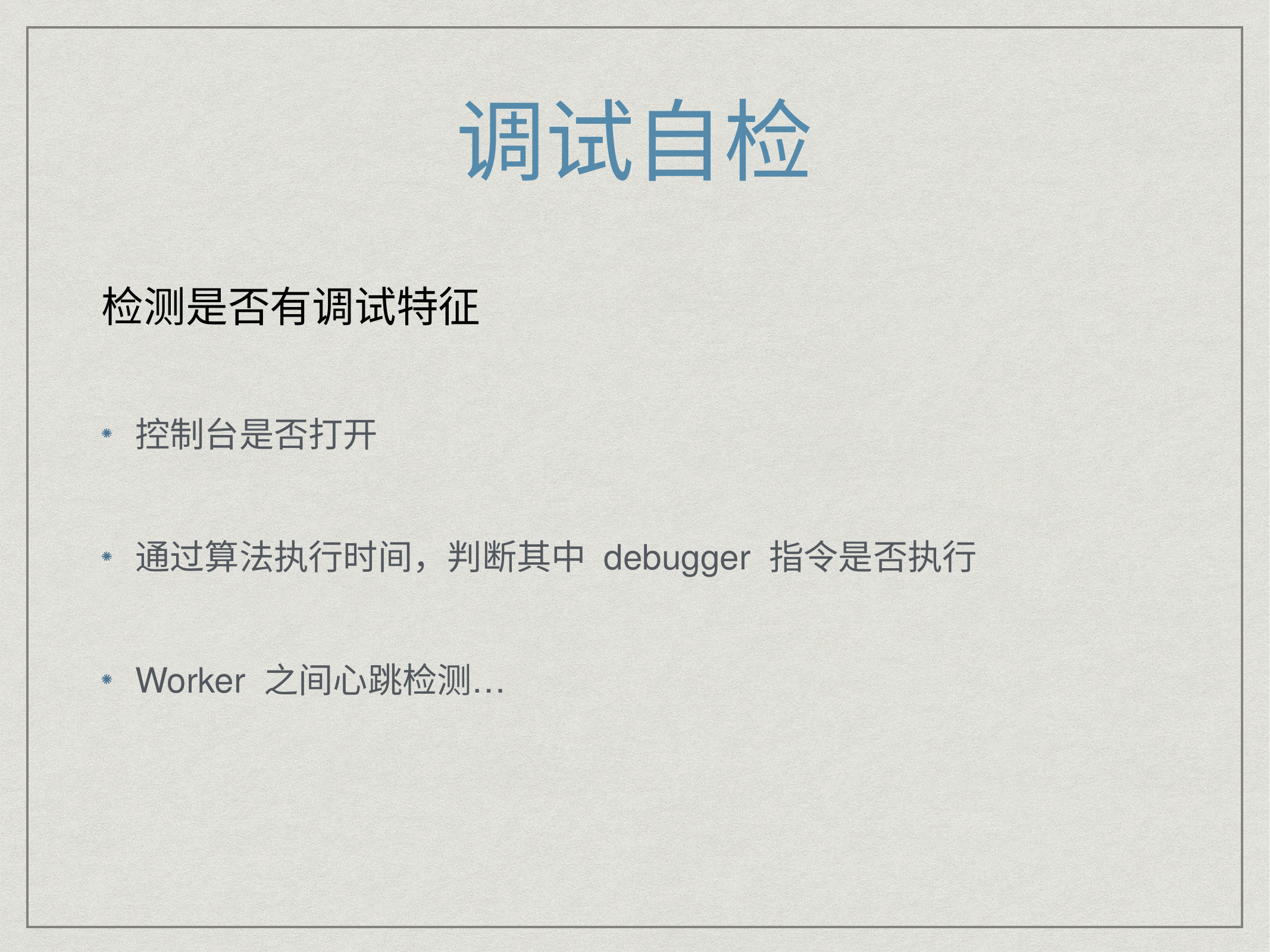

# 调试自检
检测是否有调试特征
控制台是否打开
通过算法执行时间，判断其中 debugger 指令是否执行
Worker 之间心跳检测…